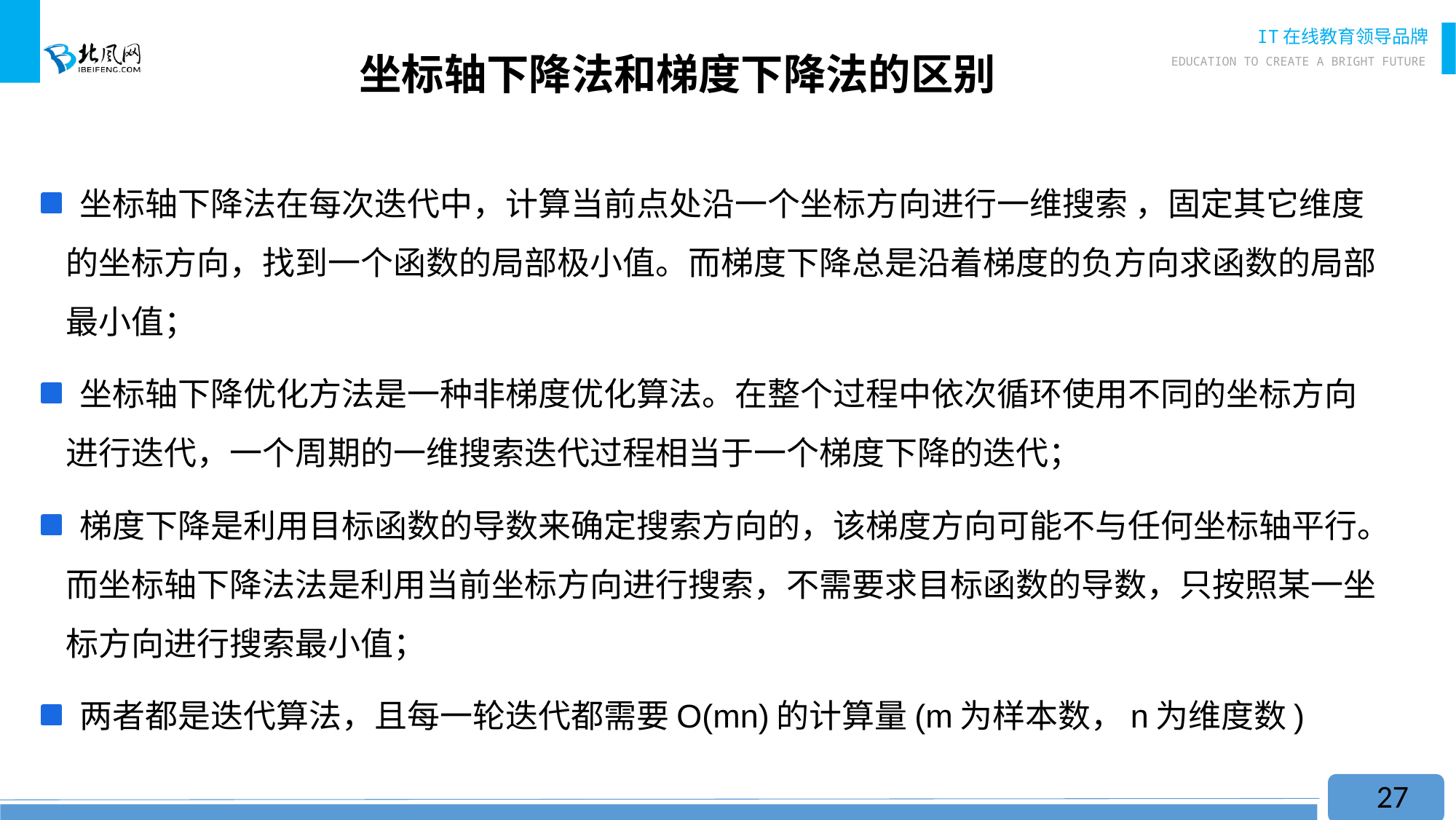

# 坐标轴下降法和梯度下降法的区别
 坐标轴下降法在每次迭代中，计算当前点处沿一个坐标方向进行一维搜索 ，固定其它维度的坐标方向，找到一个函数的局部极小值。而梯度下降总是沿着梯度的负方向求函数的局部最小值；
 坐标轴下降优化方法是一种非梯度优化算法。在整个过程中依次循环使用不同的坐标方向进行迭代，一个周期的一维搜索迭代过程相当于一个梯度下降的迭代；
 梯度下降是利用目标函数的导数来确定搜索方向的，该梯度方向可能不与任何坐标轴平行。而坐标轴下降法法是利用当前坐标方向进行搜索，不需要求目标函数的导数，只按照某一坐标方向进行搜索最小值；
 两者都是迭代算法，且每一轮迭代都需要O(mn)的计算量(m为样本数，n为维度数)